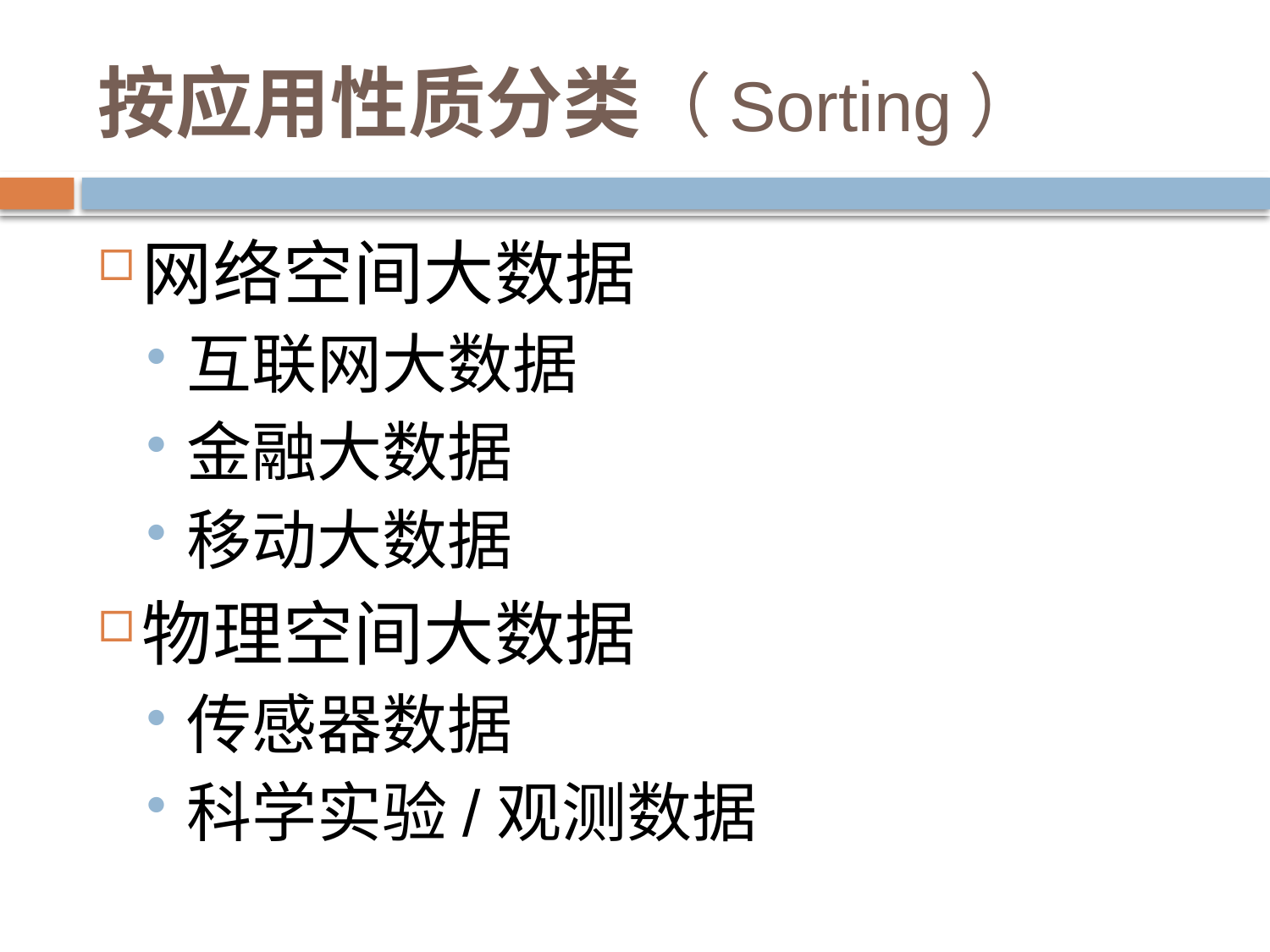

# 按应用性质分类（Sorting）
网络空间大数据
互联网大数据
金融大数据
移动大数据
物理空间大数据
传感器数据
科学实验/观测数据